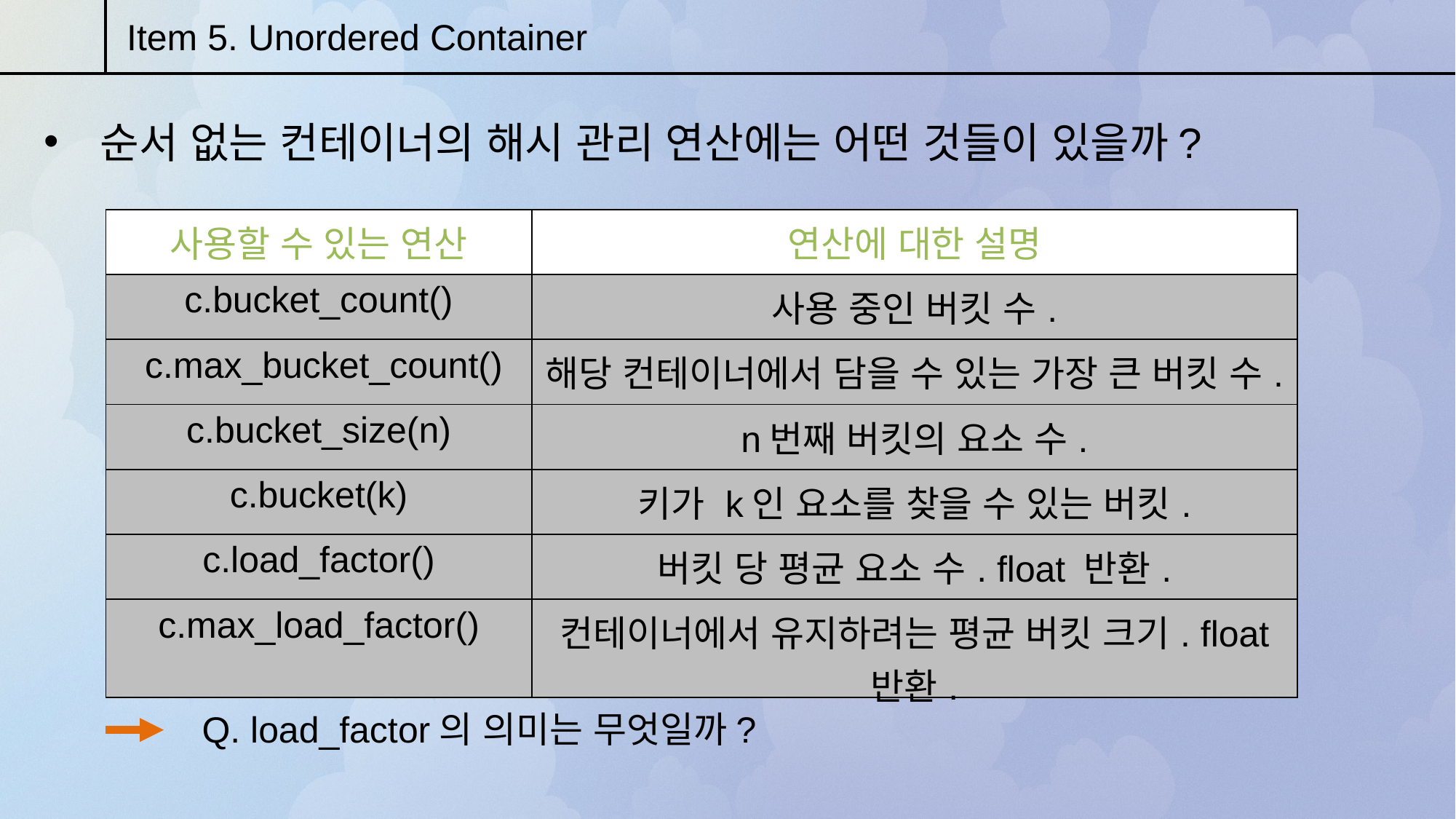

Item 5. Unordered Container
 순서 없는 컨테이너의 해시 관리 연산에는 어떤 것들이 있을까?
| 사용할 수 있는 연산 | 연산에 대한 설명 |
| --- | --- |
| c.bucket\_count() | 사용 중인 버킷 수. |
| c.max\_bucket\_count() | 해당 컨테이너에서 담을 수 있는 가장 큰 버킷 수. |
| c.bucket\_size(n) | n번째 버킷의 요소 수. |
| c.bucket(k) | 키가 k인 요소를 찾을 수 있는 버킷. |
| c.load\_factor() | 버킷 당 평균 요소 수. float 반환. |
| c.max\_load\_factor() | 컨테이너에서 유지하려는 평균 버킷 크기. float 반환. |
Q. load_factor의 의미는 무엇일까?